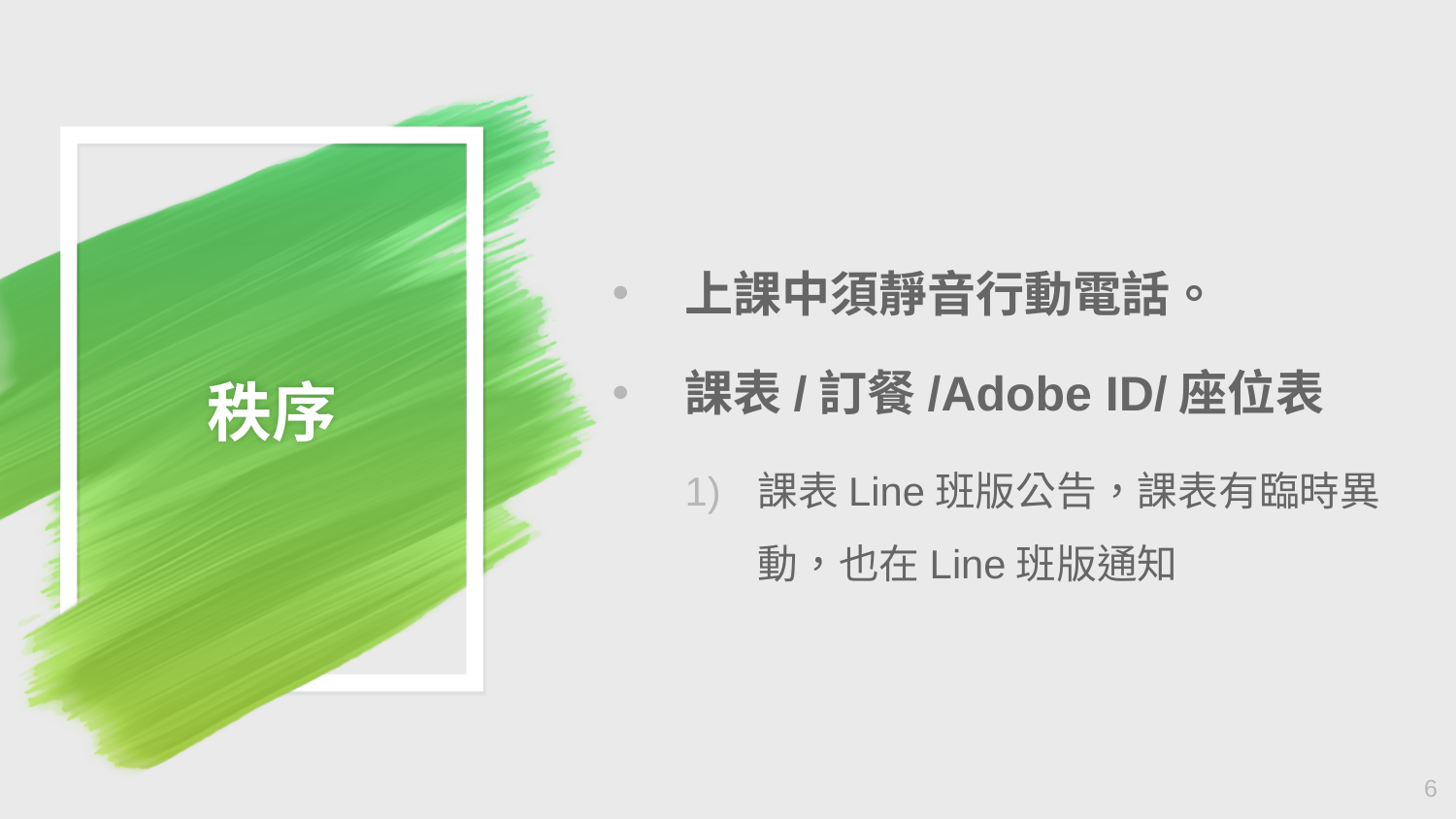

上課中須靜音行動電話。
課表/訂餐/Adobe ID/座位表
課表Line班版公告，課表有臨時異動，也在Line班版通知
# 秩序
6